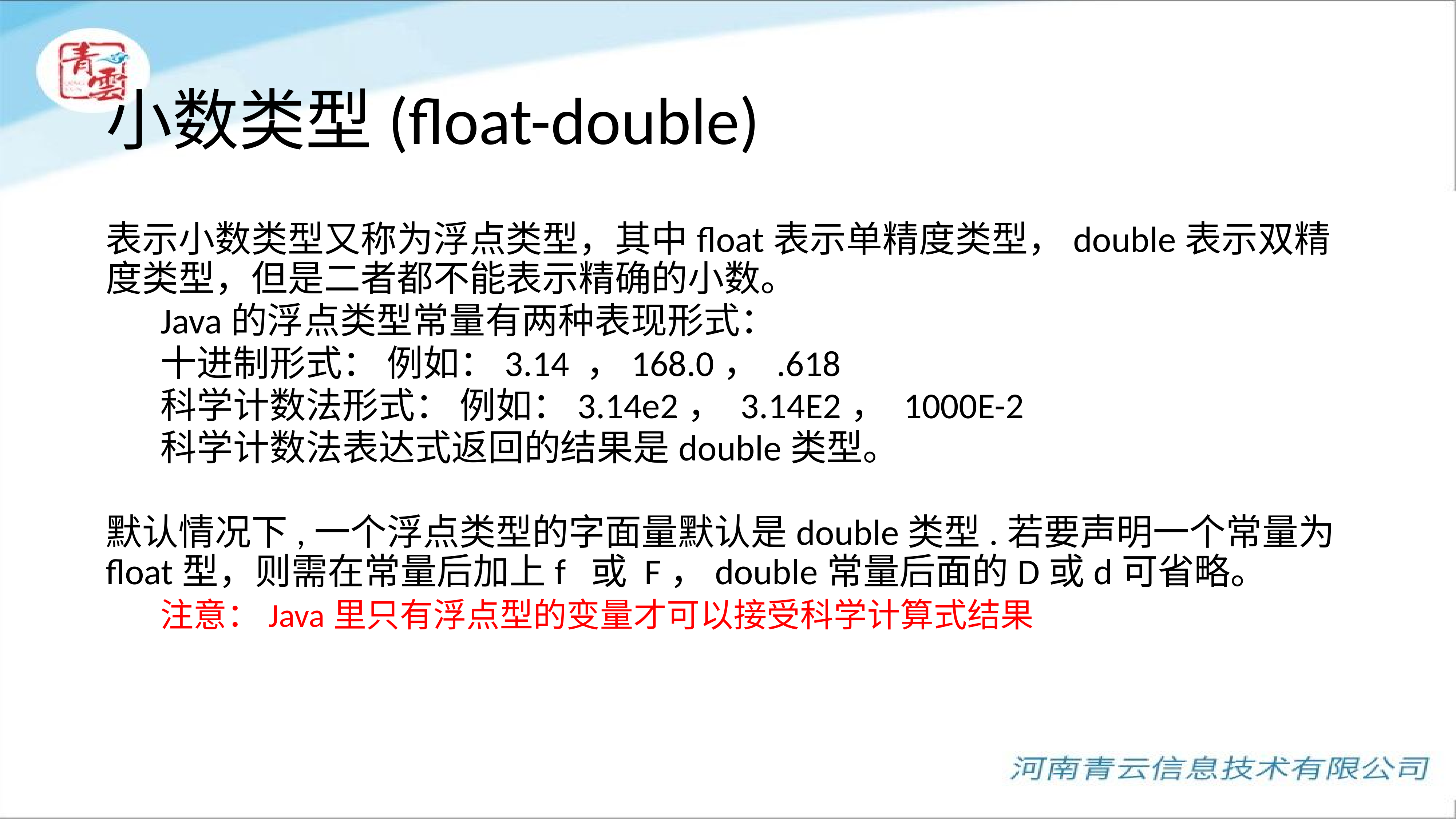

# 小数类型(float-double)
表示小数类型又称为浮点类型，其中float表示单精度类型，double表示双精度类型，但是二者都不能表示精确的小数。
	Java的浮点类型常量有两种表现形式：
	十进制形式： 例如：3.14 ，168.0， .618
	科学计数法形式： 例如：3.14e2， 3.14E2， 1000E-2
	科学计数法表达式返回的结果是double类型。

默认情况下,一个浮点类型的字面量默认是double类型.若要声明一个常量为float型，则需在常量后加上f  或 F，double常量后面的D或d可省略。
	注意：Java里只有浮点型的变量才可以接受科学计算式结果